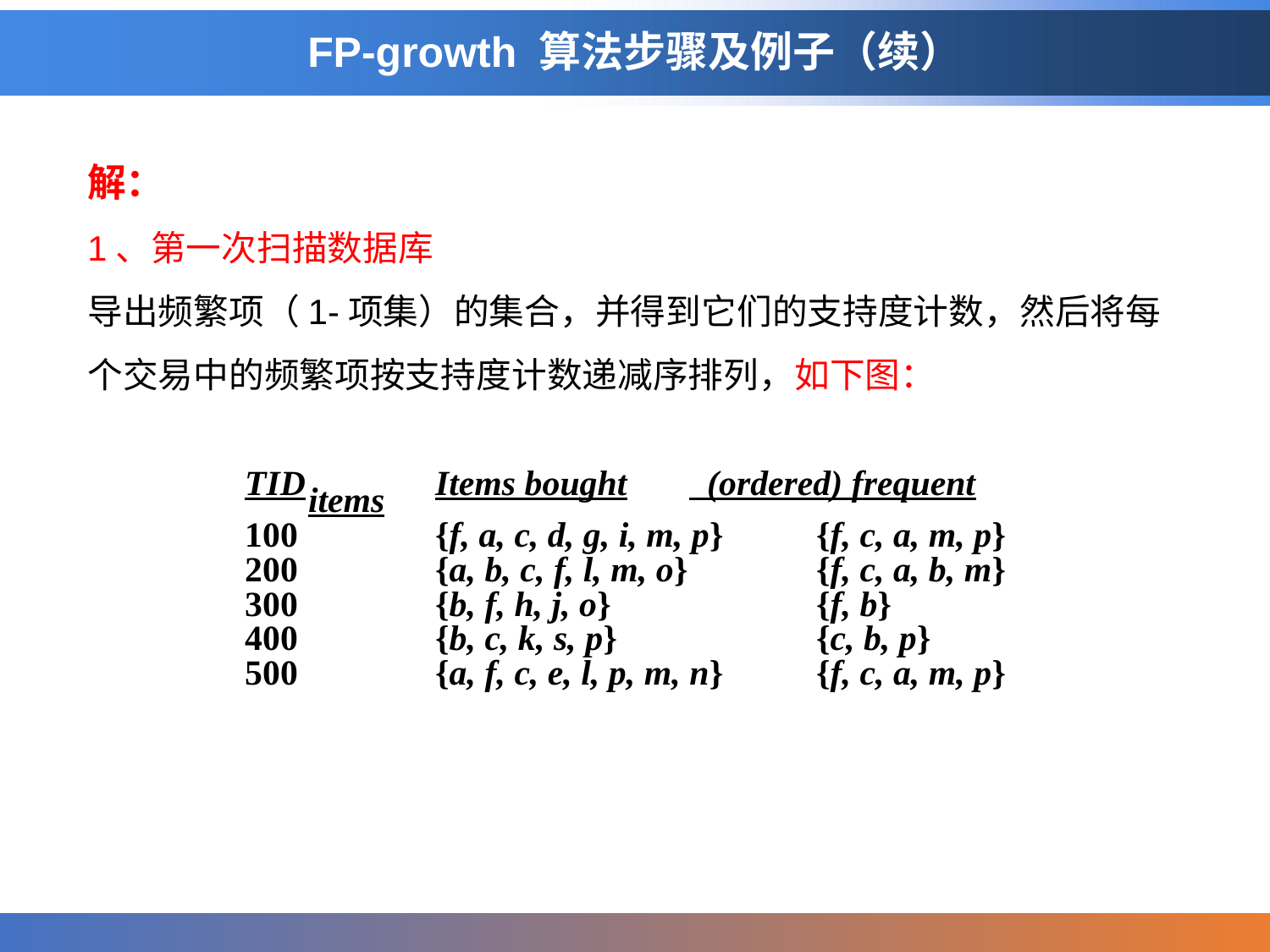

# FP-growth 算法步骤及例子（续）
解：
1、第一次扫描数据库
导出频繁项（1-项集）的集合，并得到它们的支持度计数，然后将每个交易中的频繁项按支持度计数递减序排列，如下图：

TID		Items bought	  (ordered) frequent items
100		{f, a, c, d, g, i, m, p}	{f, c, a, m, p}
200		{a, b, c, f, l, m, o}		{f, c, a, b, m}
300	 	{b, f, h, j, o}		{f, b}
400	 	{b, c, k, s, p}		{c, b, p}
500	 	{a, f, c, e, l, p, m, n}	{f, c, a, m, p}